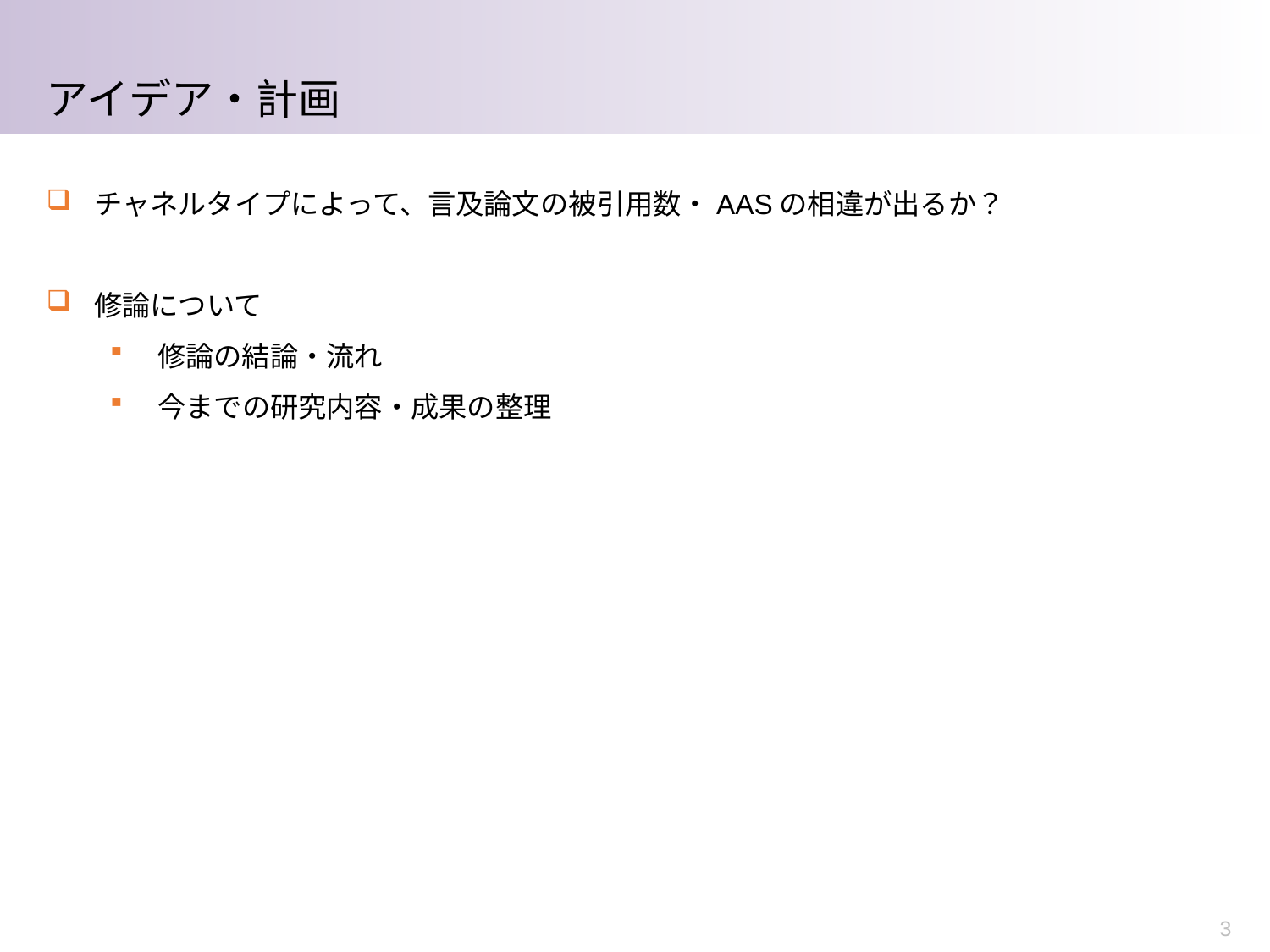

アイデア・計画
チャネルタイプによって、言及論文の被引用数・AASの相違が出るか？

修論について
修論の結論・流れ
今までの研究内容・成果の整理

3